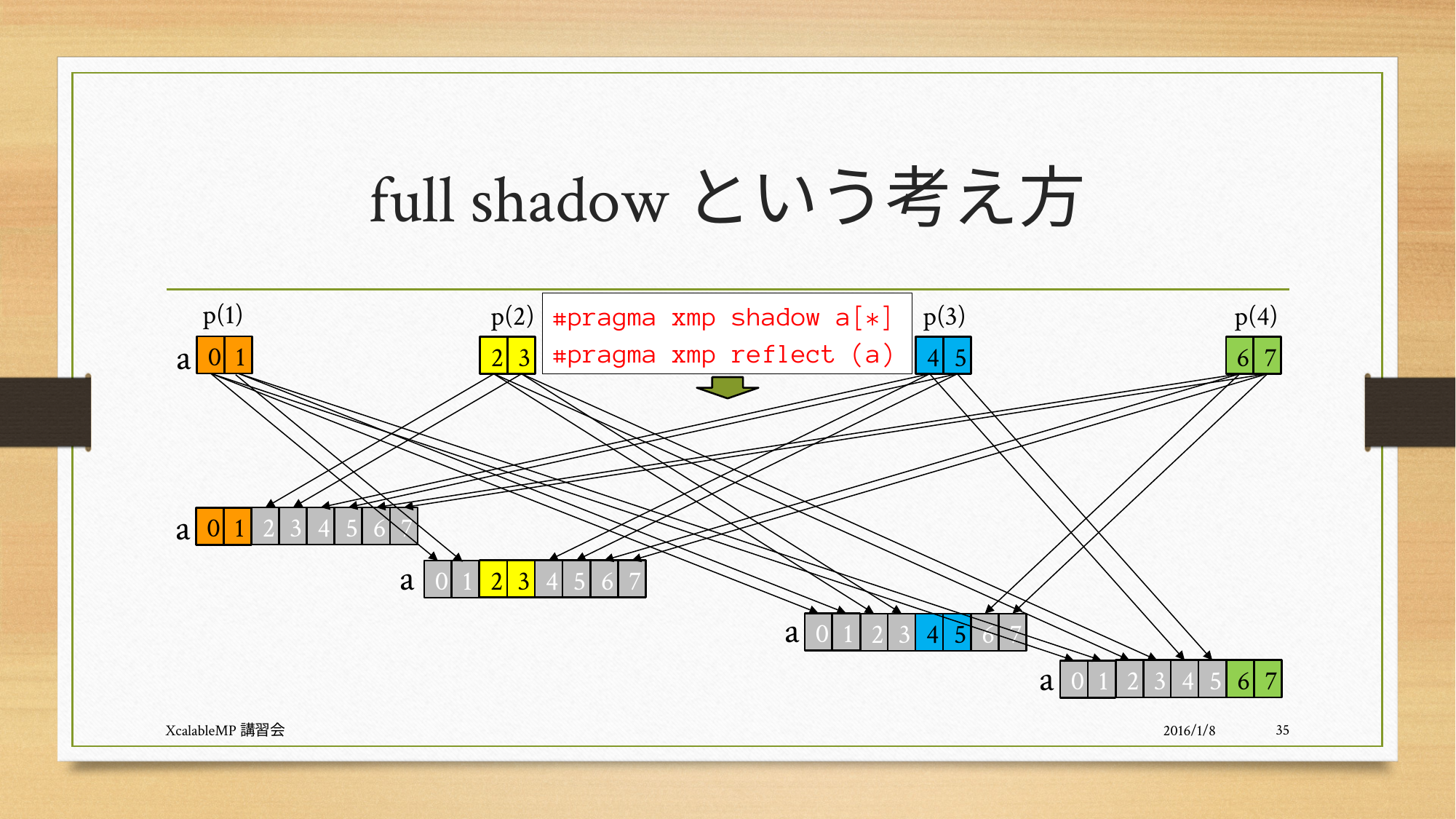

# full shadowという考え方
p(1)
p(2)
p(3)
p(4)
#pragma xmp shadow a[*]
#pragma xmp reflect (a)
a
0
1
2
3
4
5
6
7

a
2
3
4
5
6
7
0
1
a
2
3
4
5
6
7
0
1
a
0
1
2
3
4
5
6
7
a
2
3
4
5
6
7
0
1
XcalableMP講習会
2016/1/8
35